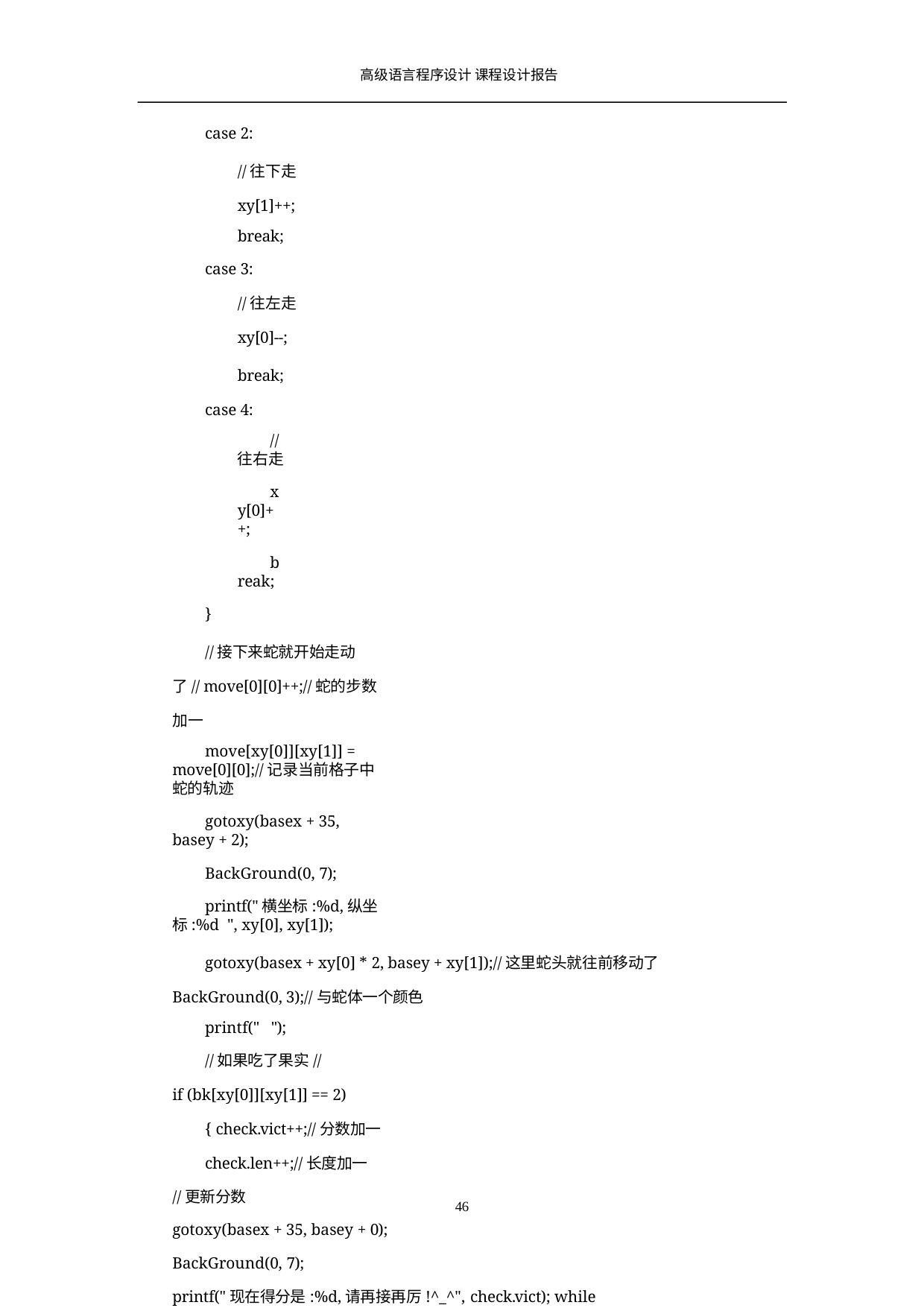

高级语言程序设计 课程设计报告

case 2:
//往下走 xy[1]++;
break;

case 3:
//往左走 xy[0]--;
break; case 4:
//往右走

xy[0]++;

break;

}
//接下来蛇就开始走动了// move[0][0]++;//蛇的步数加一
move[xy[0]][xy[1]] = move[0][0];//记录当前格子中蛇的轨迹

gotoxy(basex + 35, basey + 2);

BackGround(0, 7);

printf("横坐标:%d,纵坐标:%d  ", xy[0], xy[1]);
gotoxy(basex + xy[0] * 2, basey + xy[1]);//这里蛇头就往前移动了 BackGround(0, 3);//与蛇体一个颜色
printf(" ");

//如果吃了果实//
if (bk[xy[0]][xy[1]] == 2) { check.vict++;//分数加一 check.len++;//长度加一

//更新分数

gotoxy(basex + 35, basey + 0);

BackGround(0, 7);
printf("现在得分是:%d,请再接再厉!^_^", check.vict); while (bk[pp][qq] != 0) {
46